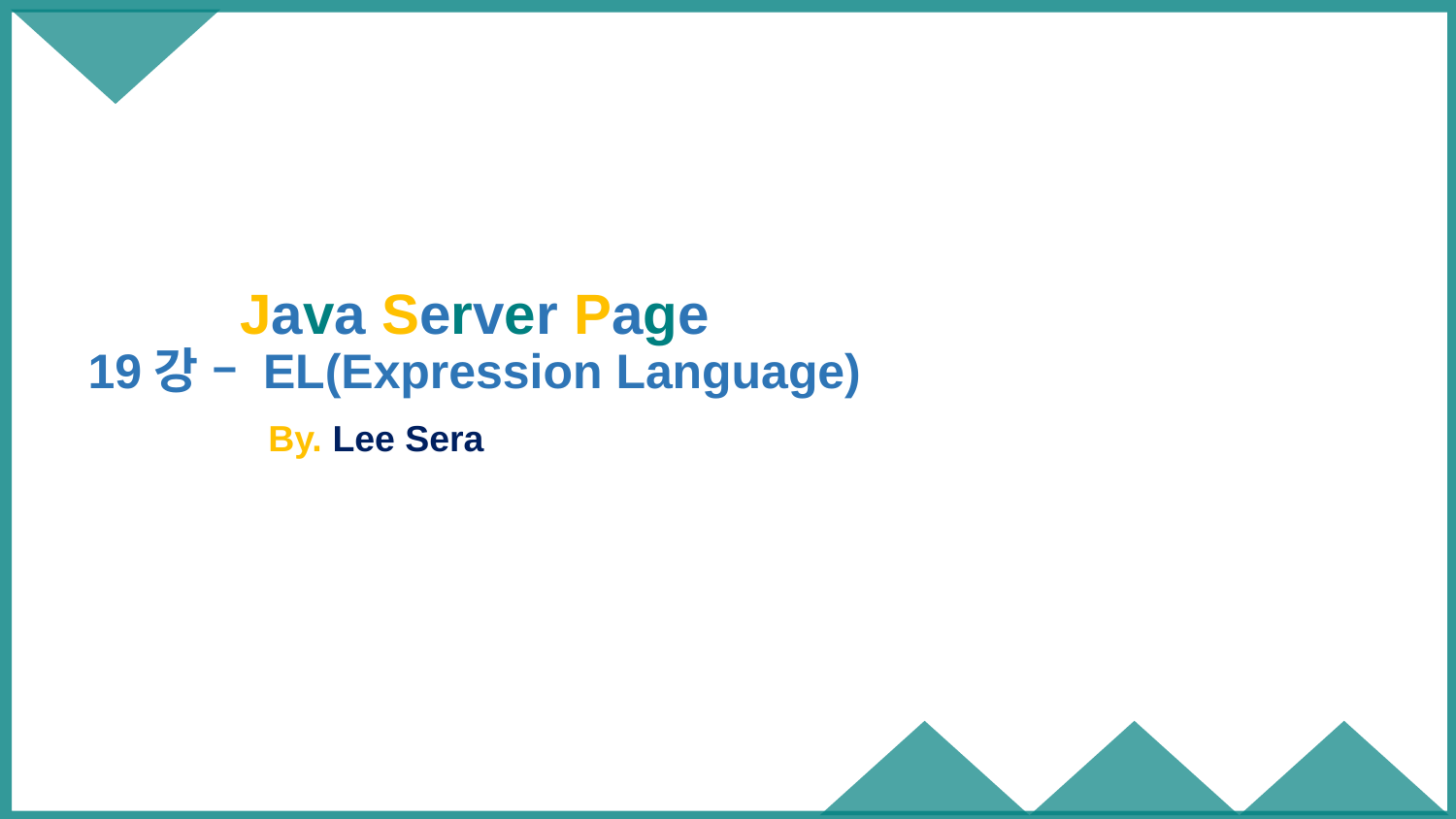

# Java Server Page 19강 – EL(Expression Language)
By. Lee Sera